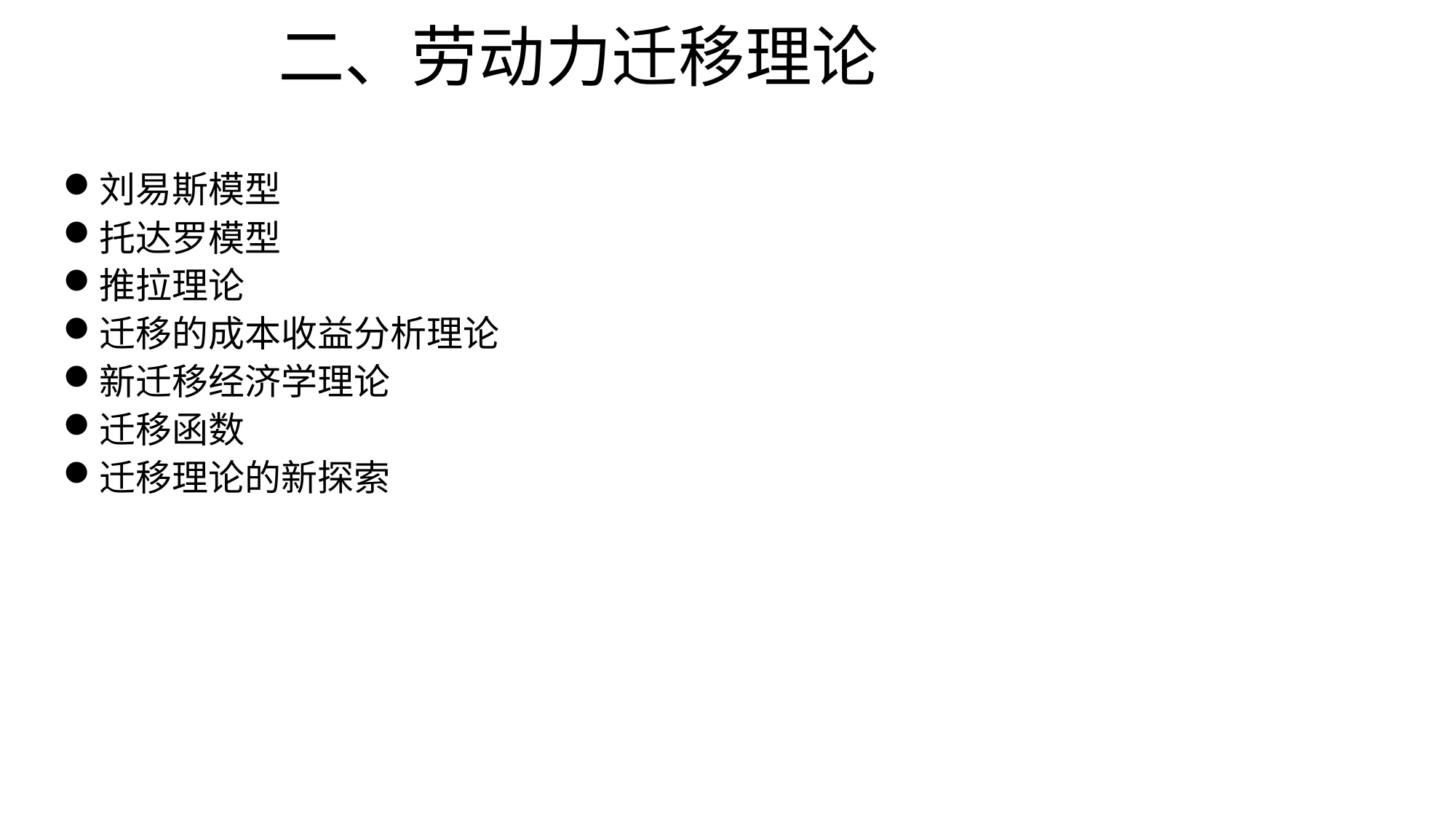

# 二、劳动力迁移理论
刘易斯模型
托达罗模型
推拉理论
迁移的成本收益分析理论
新迁移经济学理论
迁移函数
迁移理论的新探索